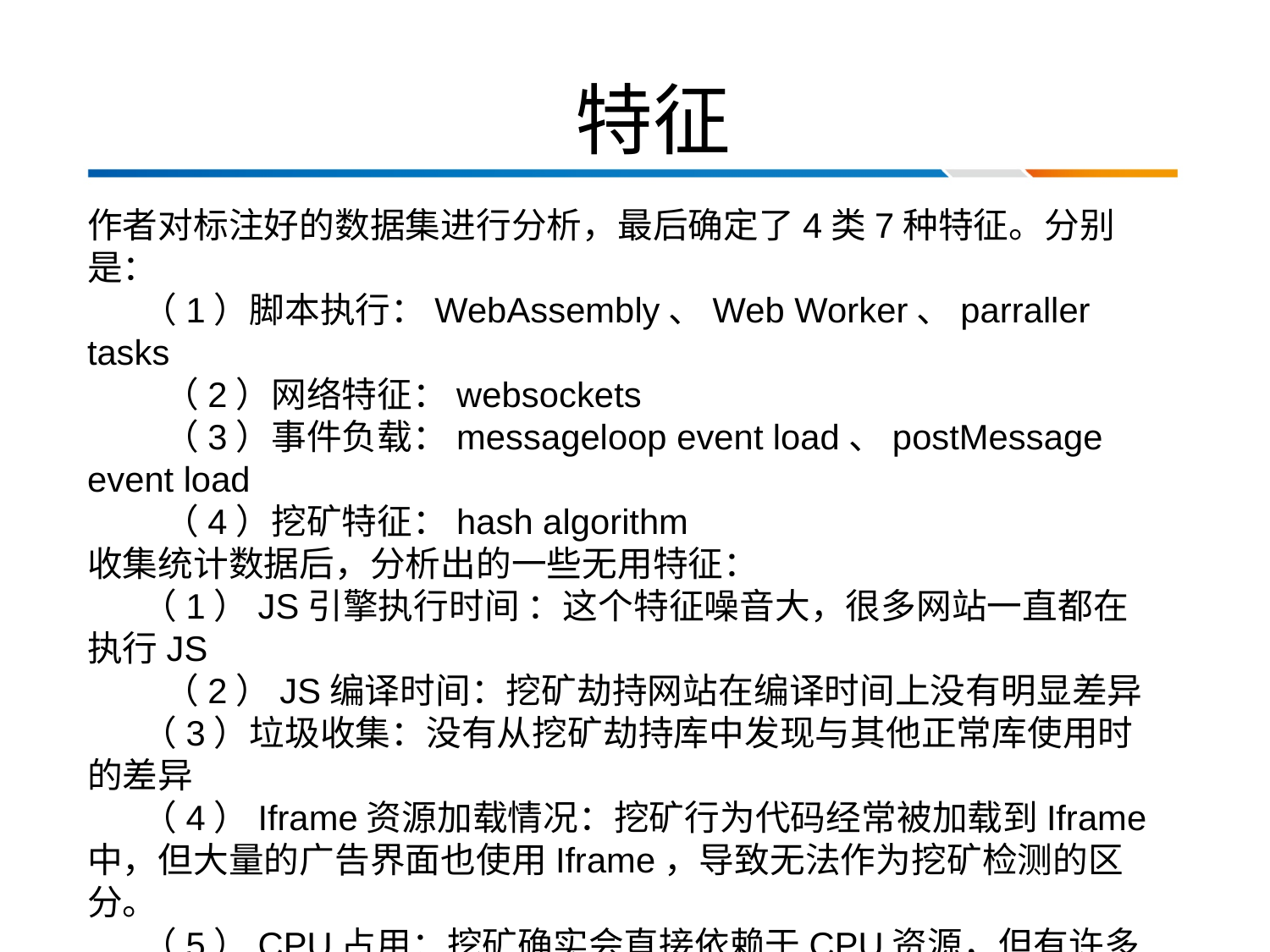

# 特征
作者对标注好的数据集进行分析，最后确定了4类7种特征。分别是：
       （1）脚本执行：WebAssembly、Web Worker、parraller tasks
       （2）网络特征：websockets
       （3）事件负载：messageloop event load、postMessage event load
       （4）挖矿特征：hash algorithm
收集统计数据后，分析出的一些无用特征：
       （1）JS引擎执行时间 ：这个特征噪音大，很多网站一直都在执行JS
       （2）JS编译时间：挖矿劫持网站在编译时间上没有明显差异
       （3）垃圾收集：没有从挖矿劫持库中发现与其他正常库使用时的差异
       （4）Iframe资源加载情况：挖矿行为代码经常被加载到Iframe中，但大量的广告界面也使用Iframe，导致无法作为挖矿检测的区分。
       （5）CPU占用：挖矿确实会直接依赖于CPU资源，但有许多正常的网站也重度使用CPU